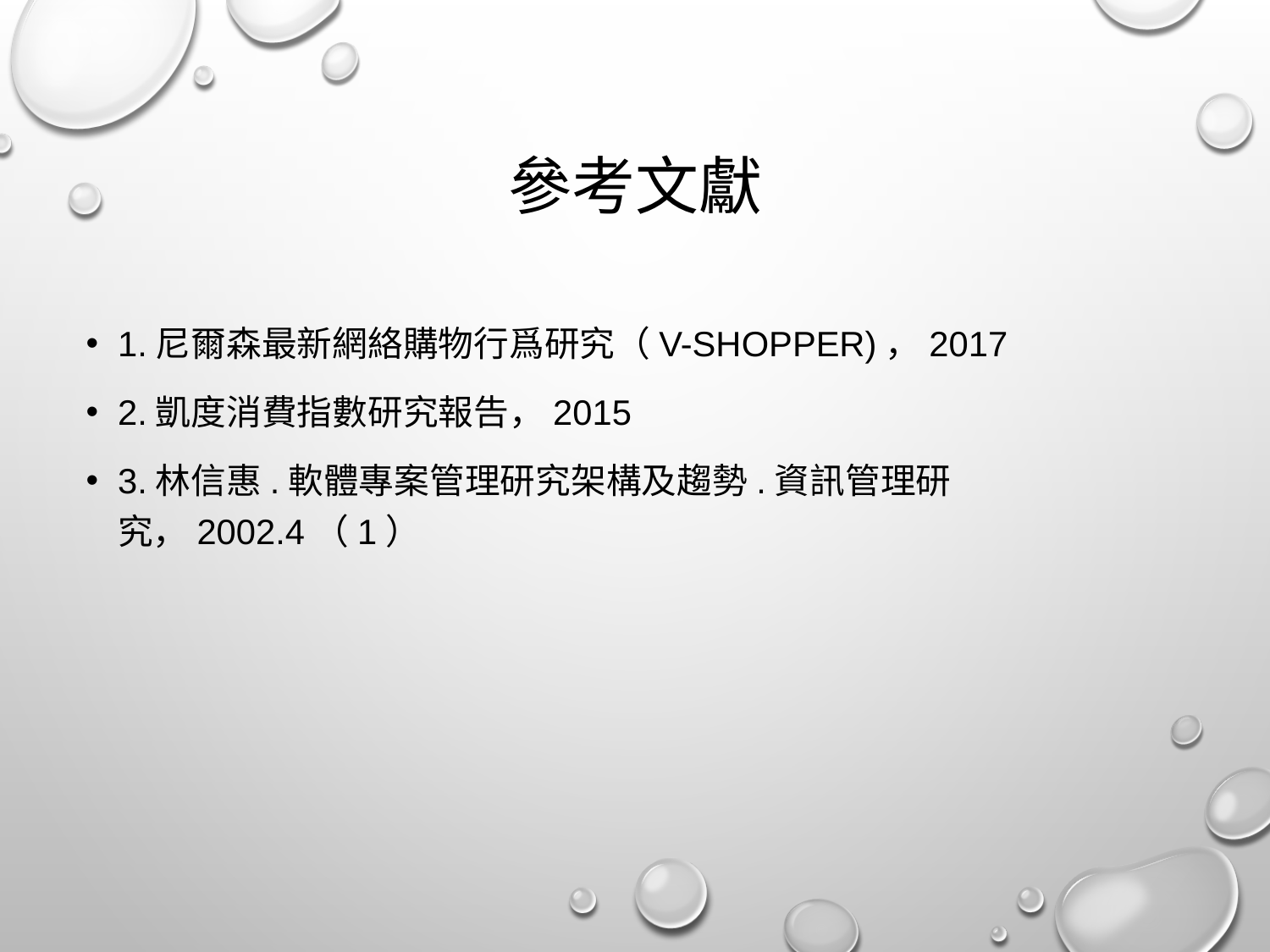

# 參考文獻
1.尼爾森最新網絡購物行爲研究（V-Shopper)，2017
2.凱度消費指數研究報告，2015
3.林信惠.軟體專案管理研究架構及趨勢.資訊管理研究，2002.4（1）